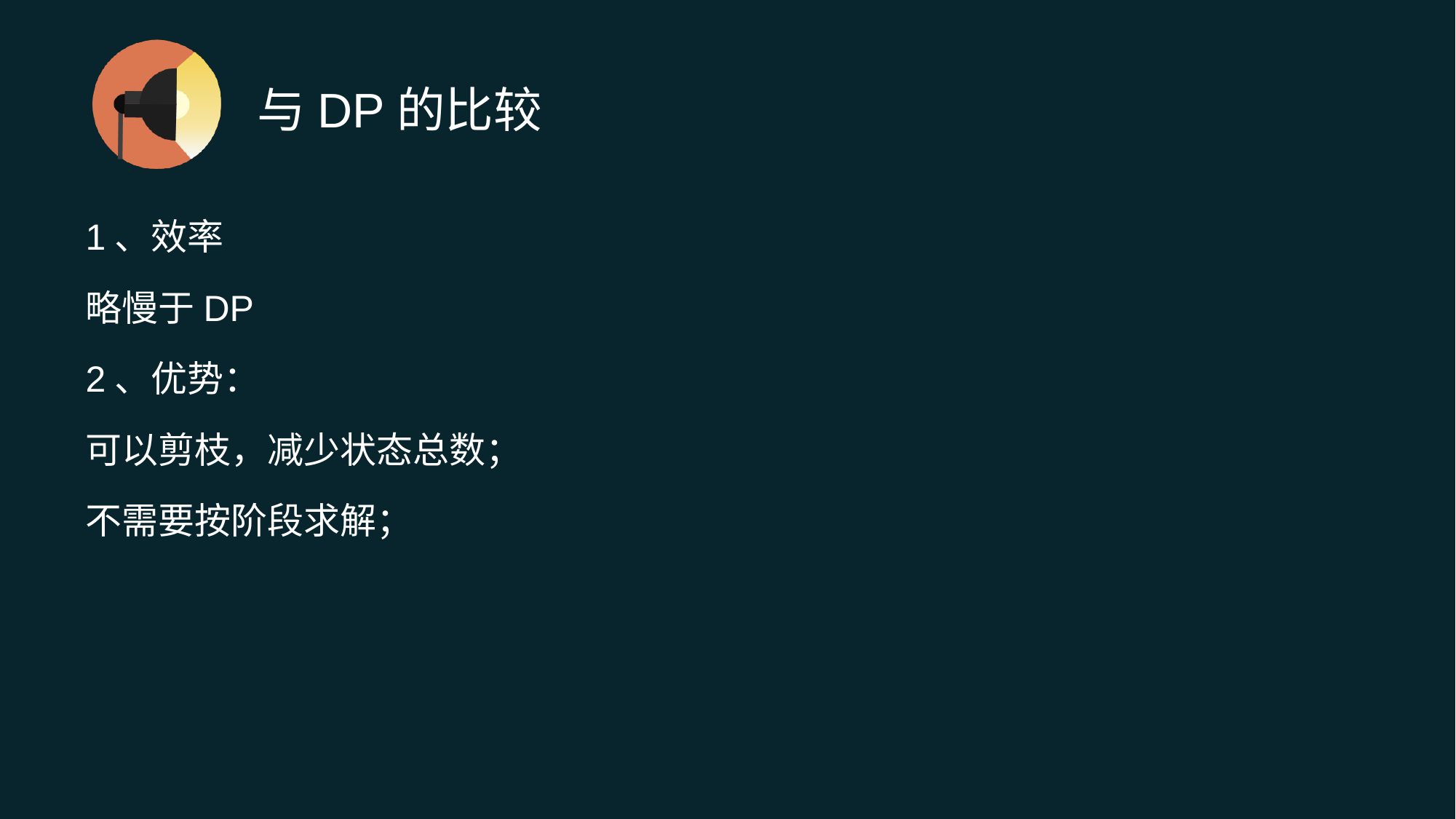

# 与DP的比较
1、效率
略慢于DP
2、优势：
可以剪枝，减少状态总数；
不需要按阶段求解；